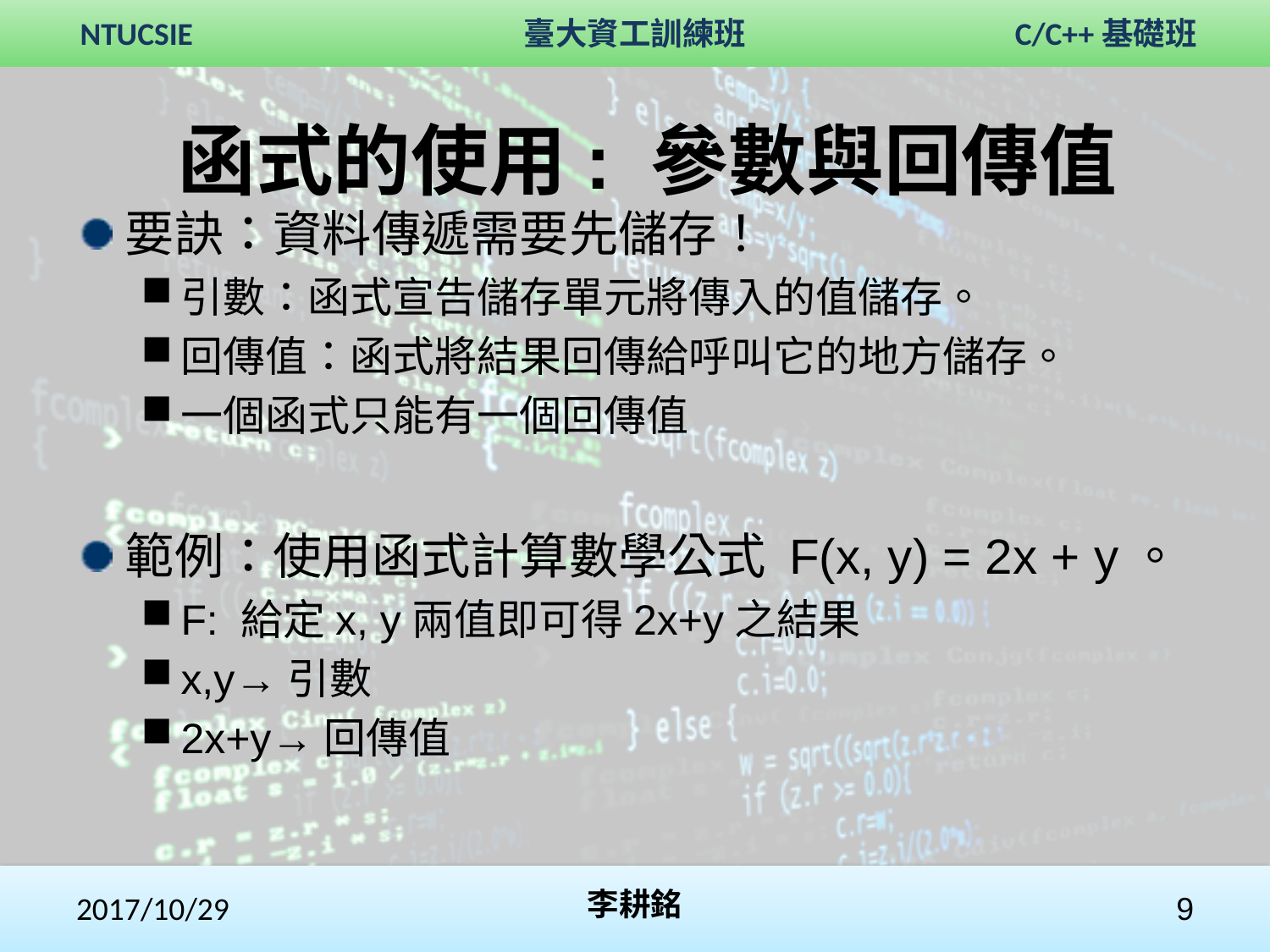

# 函式的使用: 參數與回傳值
要訣：資料傳遞需要先儲存！
引數：函式宣告儲存單元將傳入的值儲存。
回傳值：函式將結果回傳給呼叫它的地方儲存。
一個函式只能有一個回傳值

範例：使用函式計算數學公式 F(x, y) = 2x + y。
F: 給定x, y兩值即可得2x+y之結果
x,y→引數
2x+y→回傳值
2017/10/29
李耕銘
9